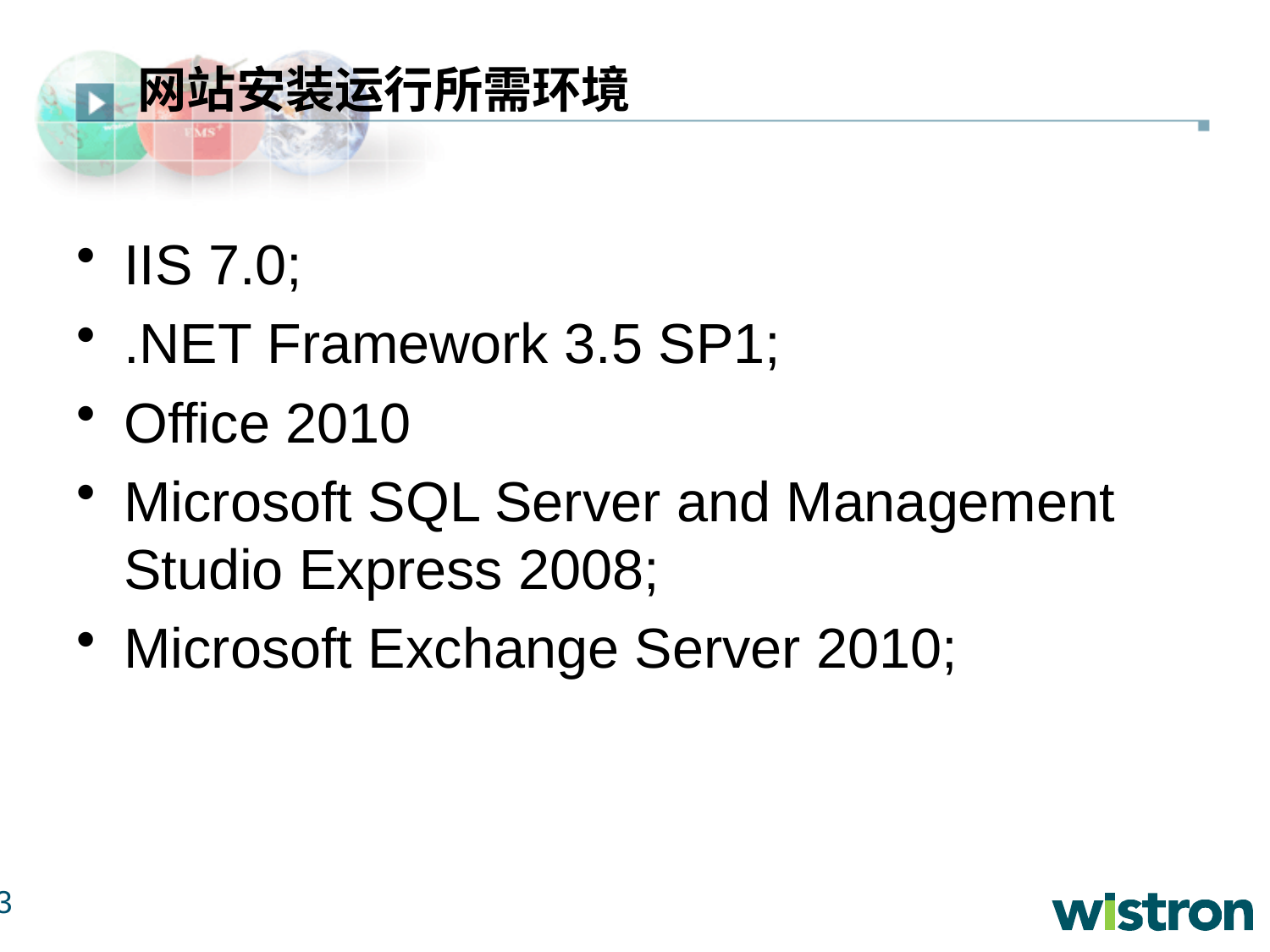

# 网站安装运行所需环境
IIS 7.0;
.NET Framework 3.5 SP1;
Office 2010
Microsoft SQL Server and Management Studio Express 2008;
Microsoft Exchange Server 2010;